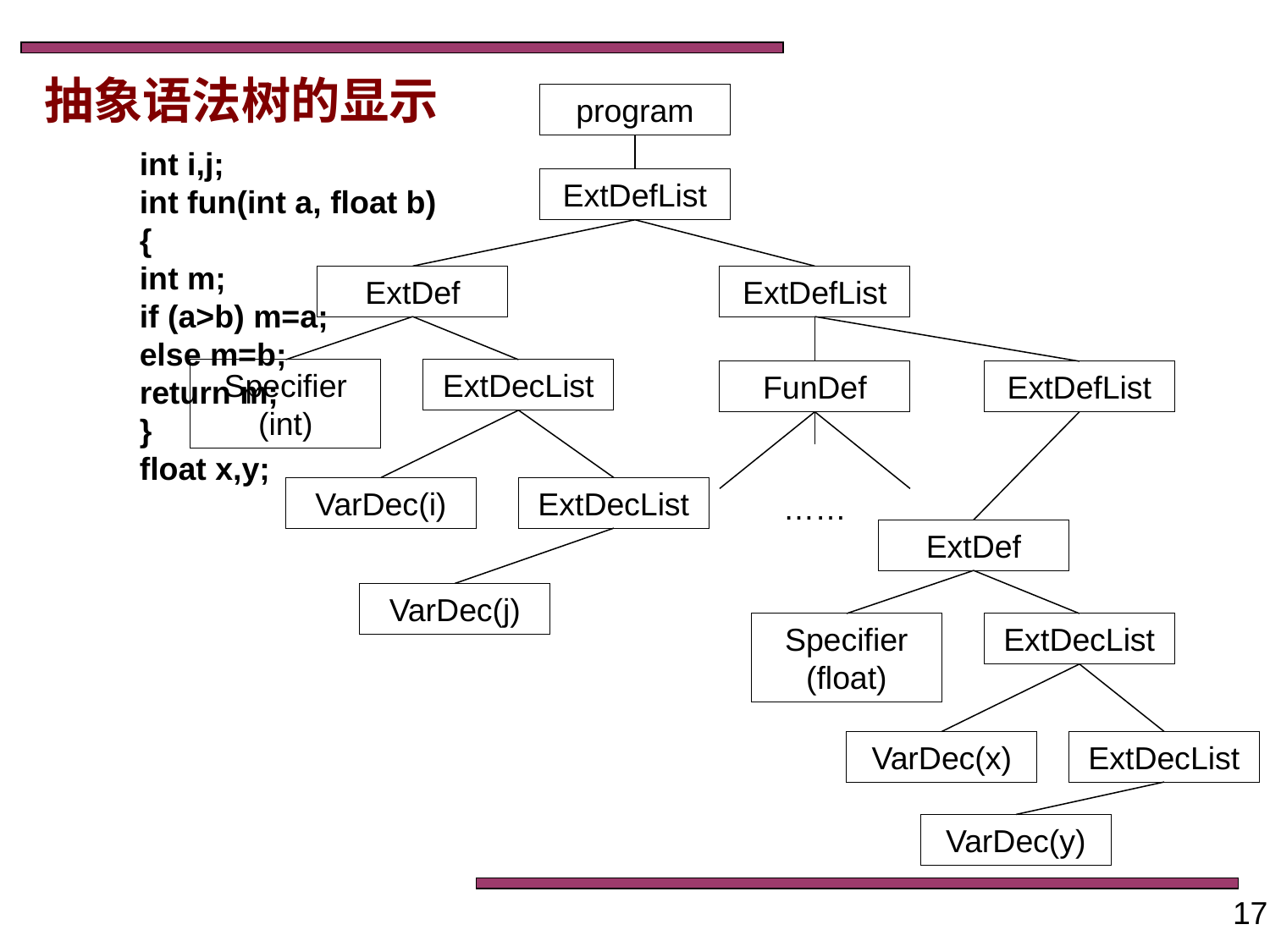

抽象语法树的显示
program
	int i,j;
	int fun(int a, float b)
	{
	int m;
	if (a>b) m=a;
	else m=b;
	return m;
	}
	float x,y;
ExtDefList
ExtDef
ExtDefList
Specifier
(int)
ExtDecList
FunDef
ExtDefList

……
VarDec(i)
ExtDecList
ExtDef
VarDec(j)
Specifier
(float)
ExtDecList
VarDec(x)
ExtDecList
VarDec(y)
17